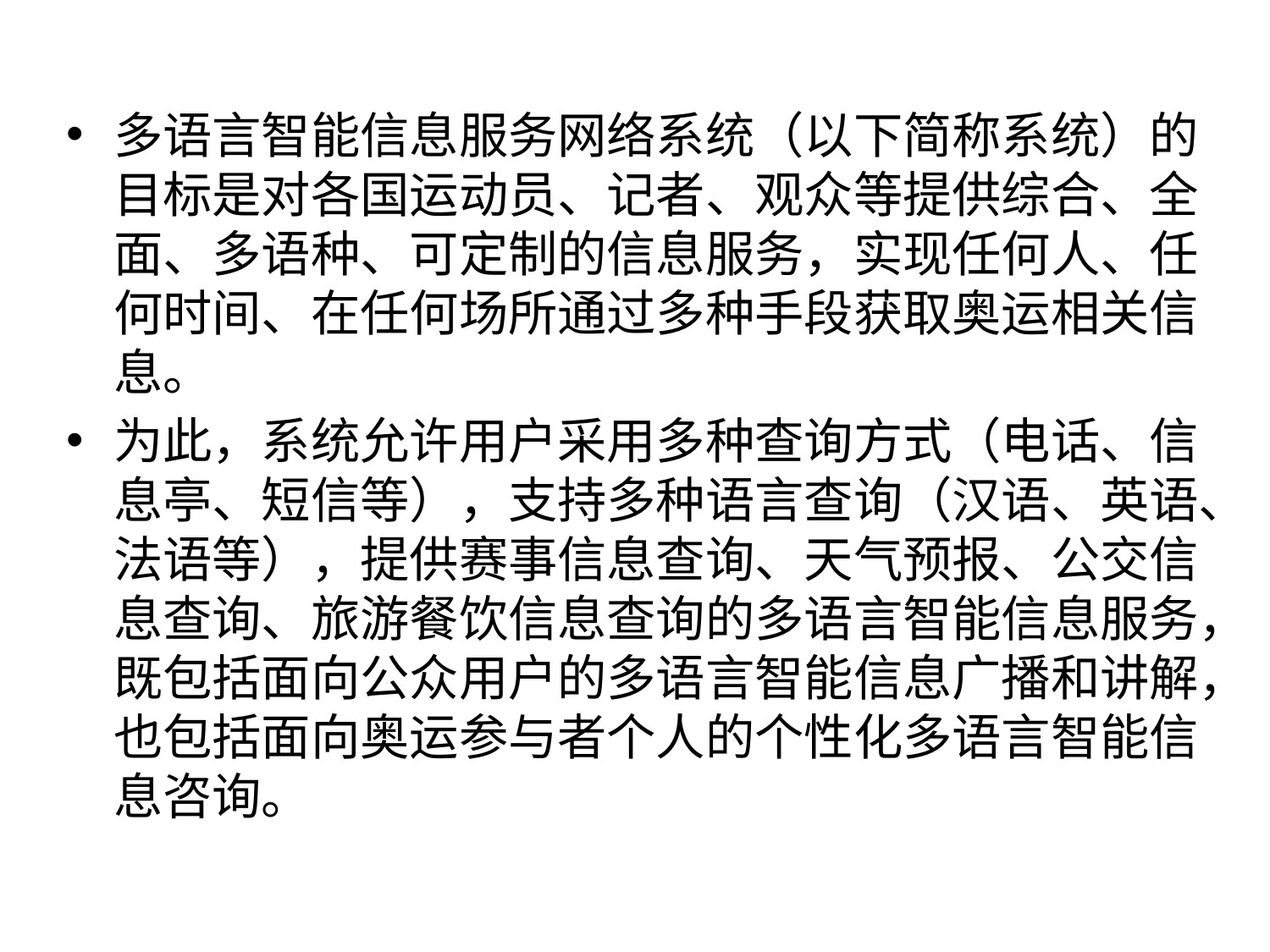

多语言智能信息服务网络系统（以下简称系统）的目标是对各国运动员、记者、观众等提供综合、全面、多语种、可定制的信息服务，实现任何人、任何时间、在任何场所通过多种手段获取奥运相关信息。
为此，系统允许用户采用多种查询方式（电话、信息亭、短信等），支持多种语言查询（汉语、英语、法语等），提供赛事信息查询、天气预报、公交信息查询、旅游餐饮信息查询的多语言智能信息服务，既包括面向公众用户的多语言智能信息广播和讲解，也包括面向奥运参与者个人的个性化多语言智能信息咨询。